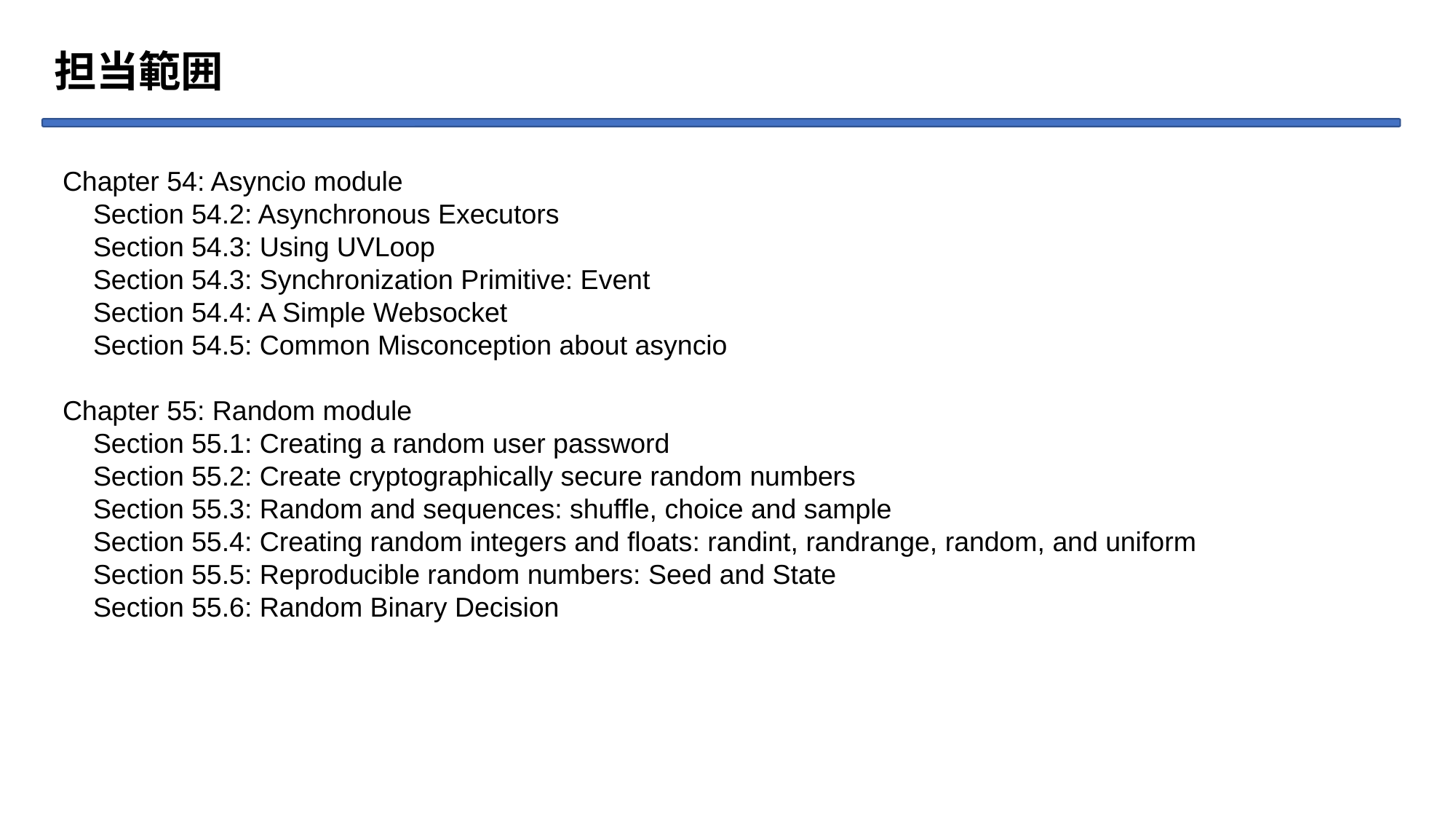

担当範囲

Chapter 54: Asyncio module
    Section 54.2: Asynchronous Executors
    Section 54.3: Using UVLoop
    Section 54.3: Synchronization Primitive: Event
    Section 54.4: A Simple Websocket
    Section 54.5: Common Misconception about asyncio

Chapter 55: Random module
    Section 55.1: Creating a random user password
    Section 55.2: Create cryptographically secure random numbers
    Section 55.3: Random and sequences: shuffle, choice and sample
    Section 55.4: Creating random integers and floats: randint, randrange, random, and uniform
    Section 55.5: Reproducible random numbers: Seed and State
    Section 55.6: Random Binary Decision